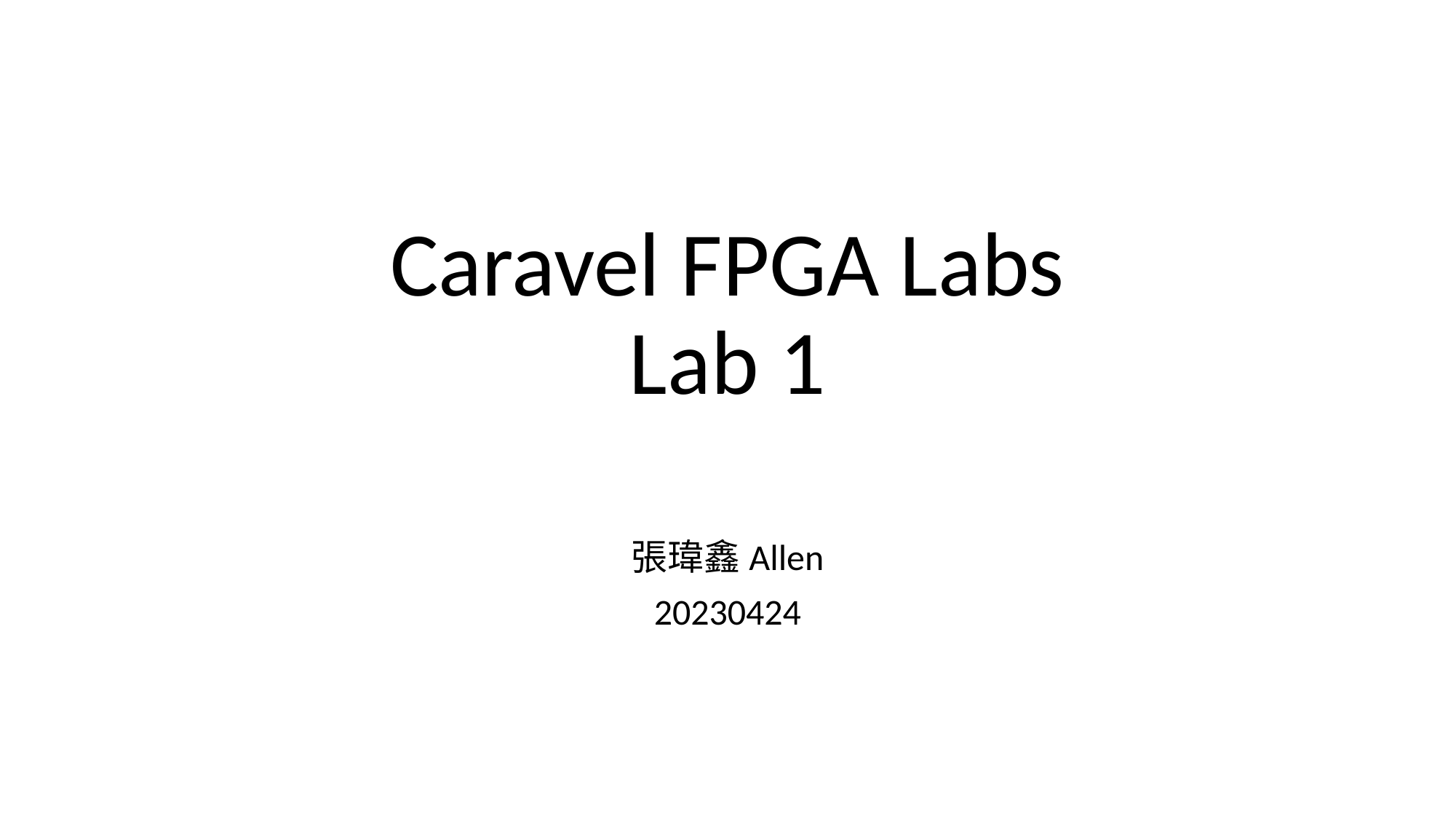

# Caravel FPGA Labs Lab 1
張瑋鑫Allen
20230424